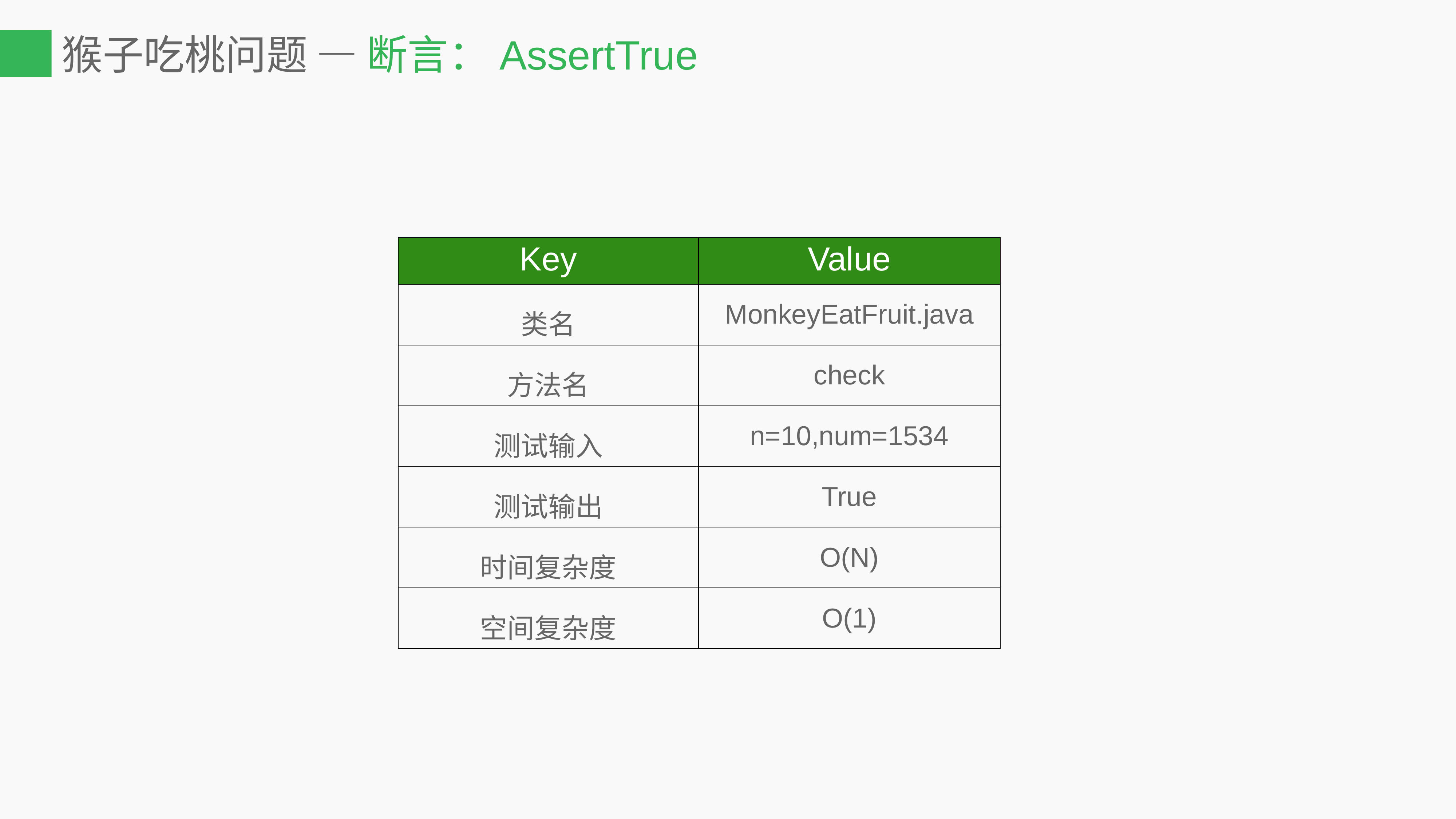

# 猴子吃桃问题 — 断言：AssertTrue

| Key | Value |
| --- | --- |
| 类名 | MonkeyEatFruit.java |
| 方法名 | check |
| 测试输入 | n=10,num=1534 |
| 测试输出 | True |
| 时间复杂度 | O(N) |
| 空间复杂度 | O(1) |